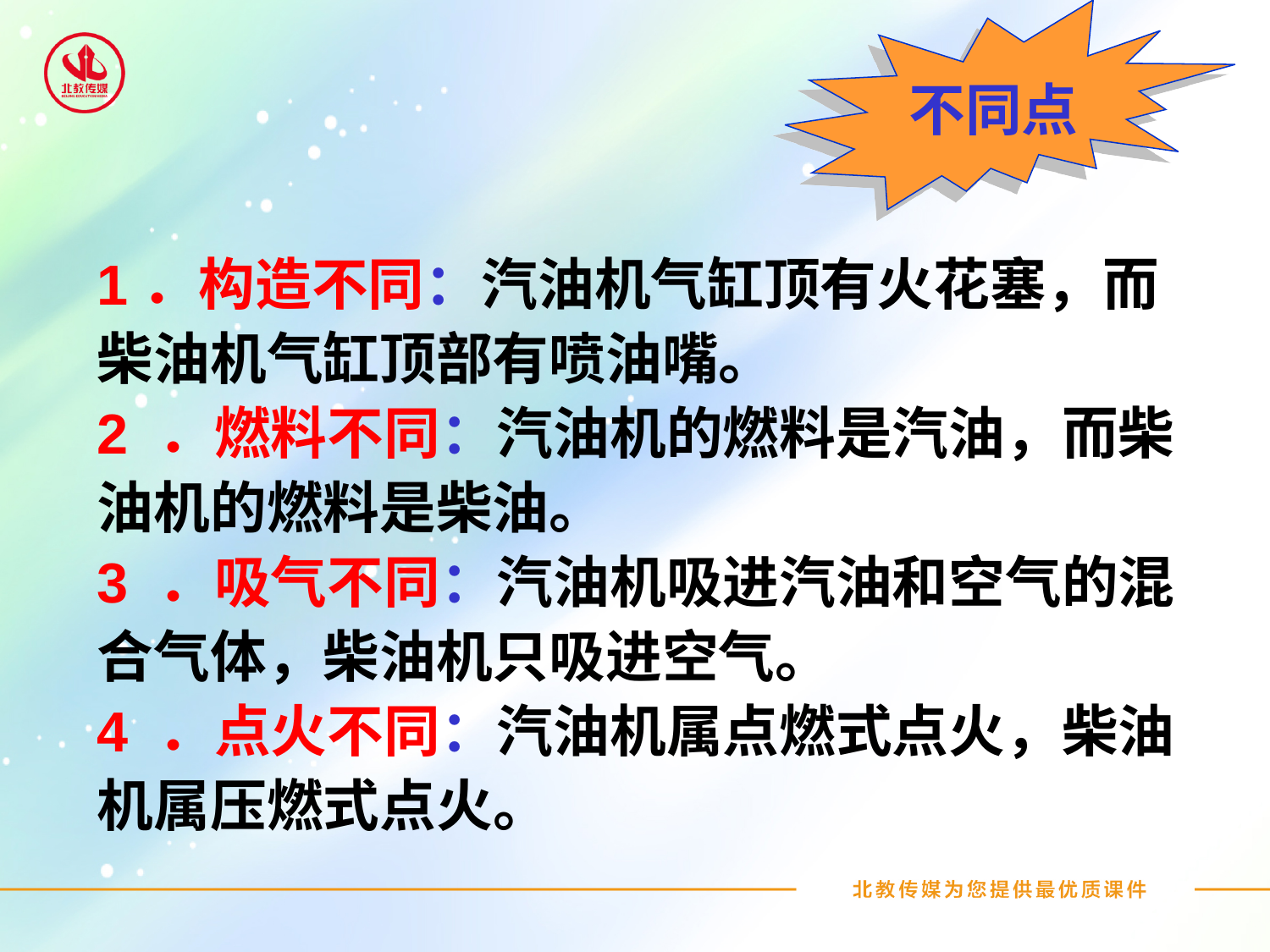

不同点
1．构造不同：汽油机气缸顶有火花塞，而柴油机气缸顶部有喷油嘴。
2 ．燃料不同：汽油机的燃料是汽油，而柴油机的燃料是柴油。
3 ．吸气不同：汽油机吸进汽油和空气的混合气体，柴油机只吸进空气。
4 ．点火不同：汽油机属点燃式点火，柴油机属压燃式点火。